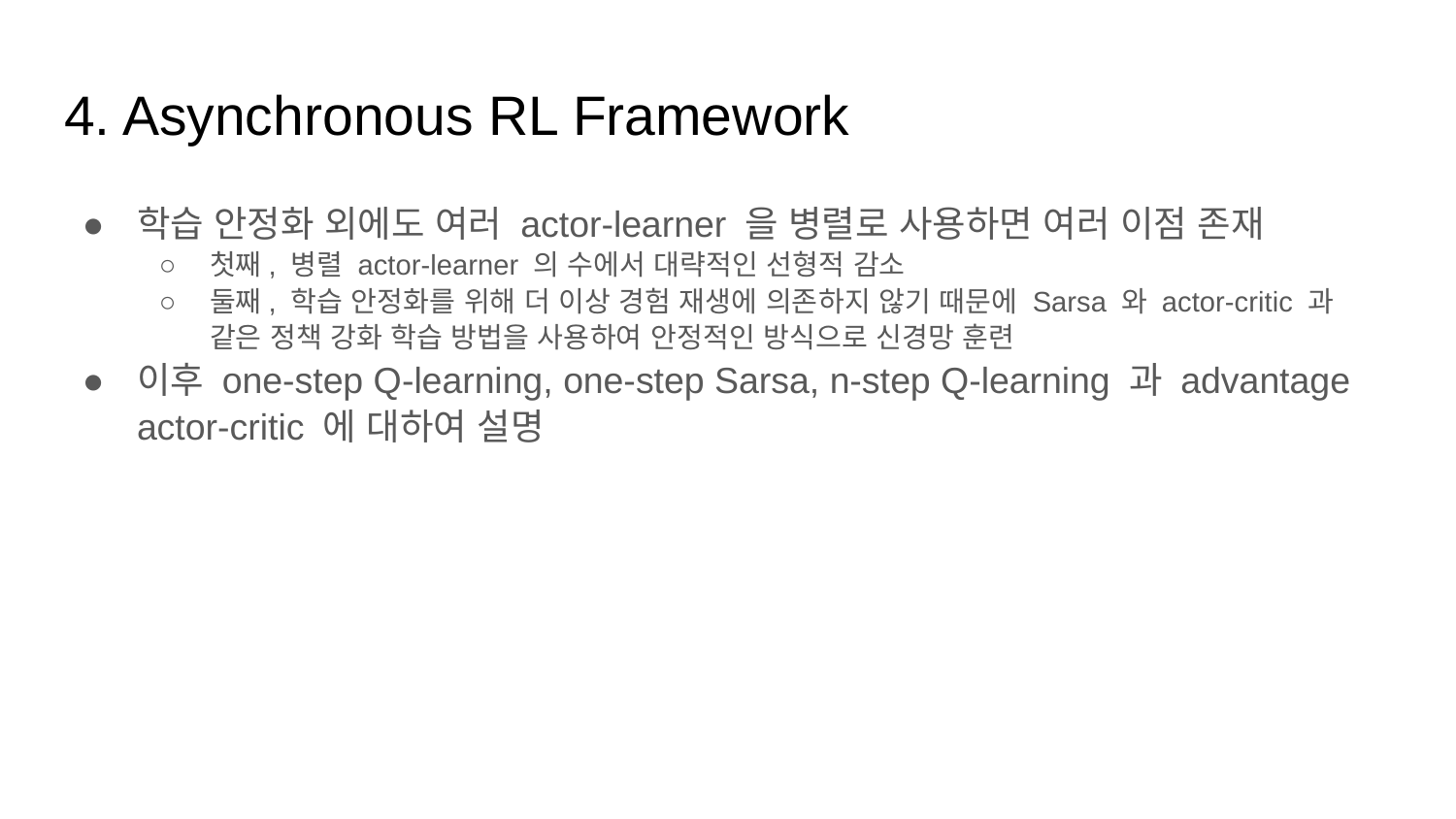

# 4. Asynchronous RL Framework
학습 안정화 외에도 여러 actor-learner 을 병렬로 사용하면 여러 이점 존재
첫째, 병렬 actor-learner 의 수에서 대략적인 선형적 감소
둘째, 학습 안정화를 위해 더 이상 경험 재생에 의존하지 않기 때문에 Sarsa 와 actor-critic 과 같은 정책 강화 학습 방법을 사용하여 안정적인 방식으로 신경망 훈련
이후 one-step Q-learning, one-step Sarsa, n-step Q-learning 과 advantage actor-critic 에 대하여 설명